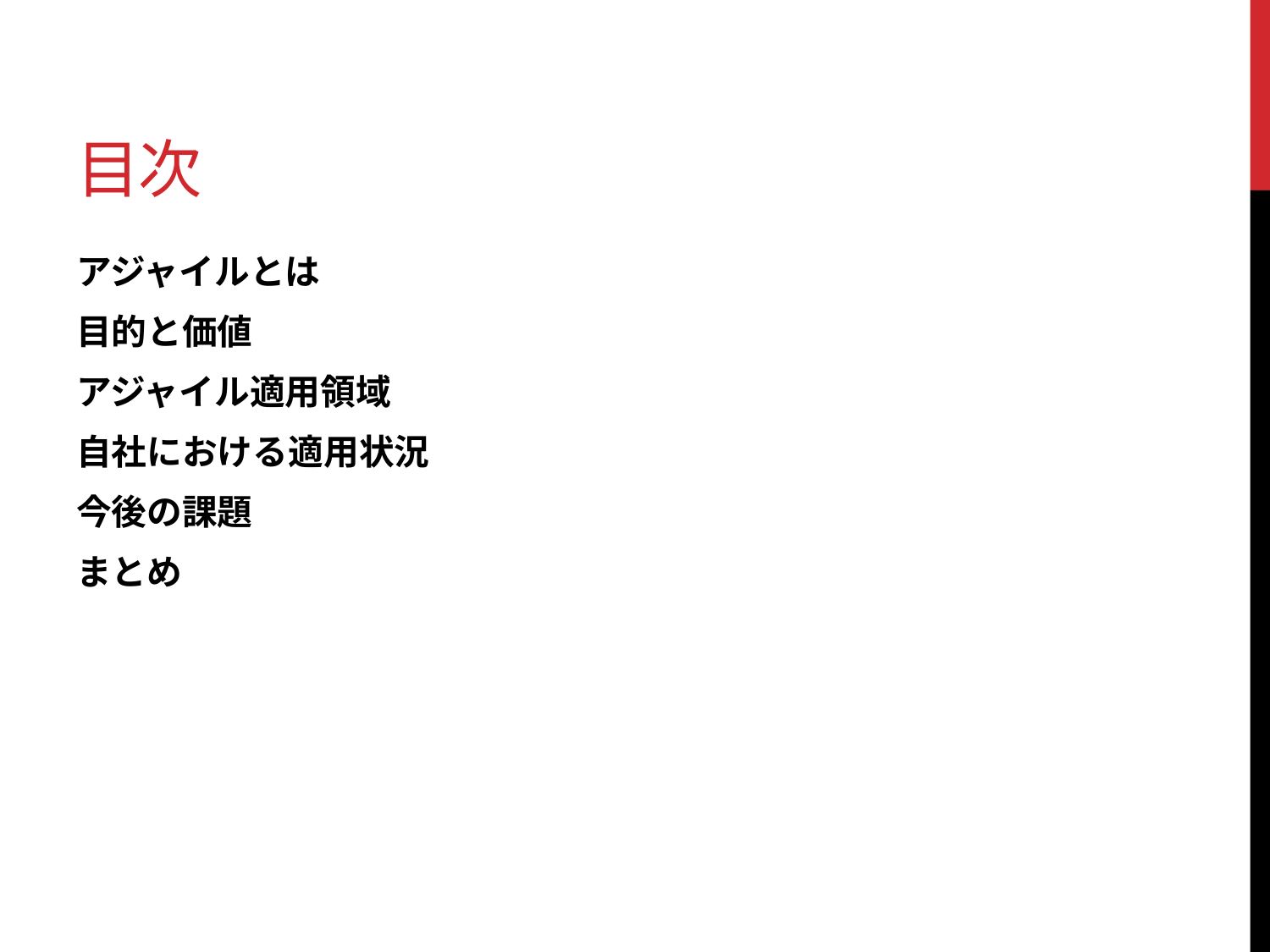

# 目次
アジャイルとは
目的と価値
アジャイル適用領域
自社における適用状況
今後の課題
まとめ